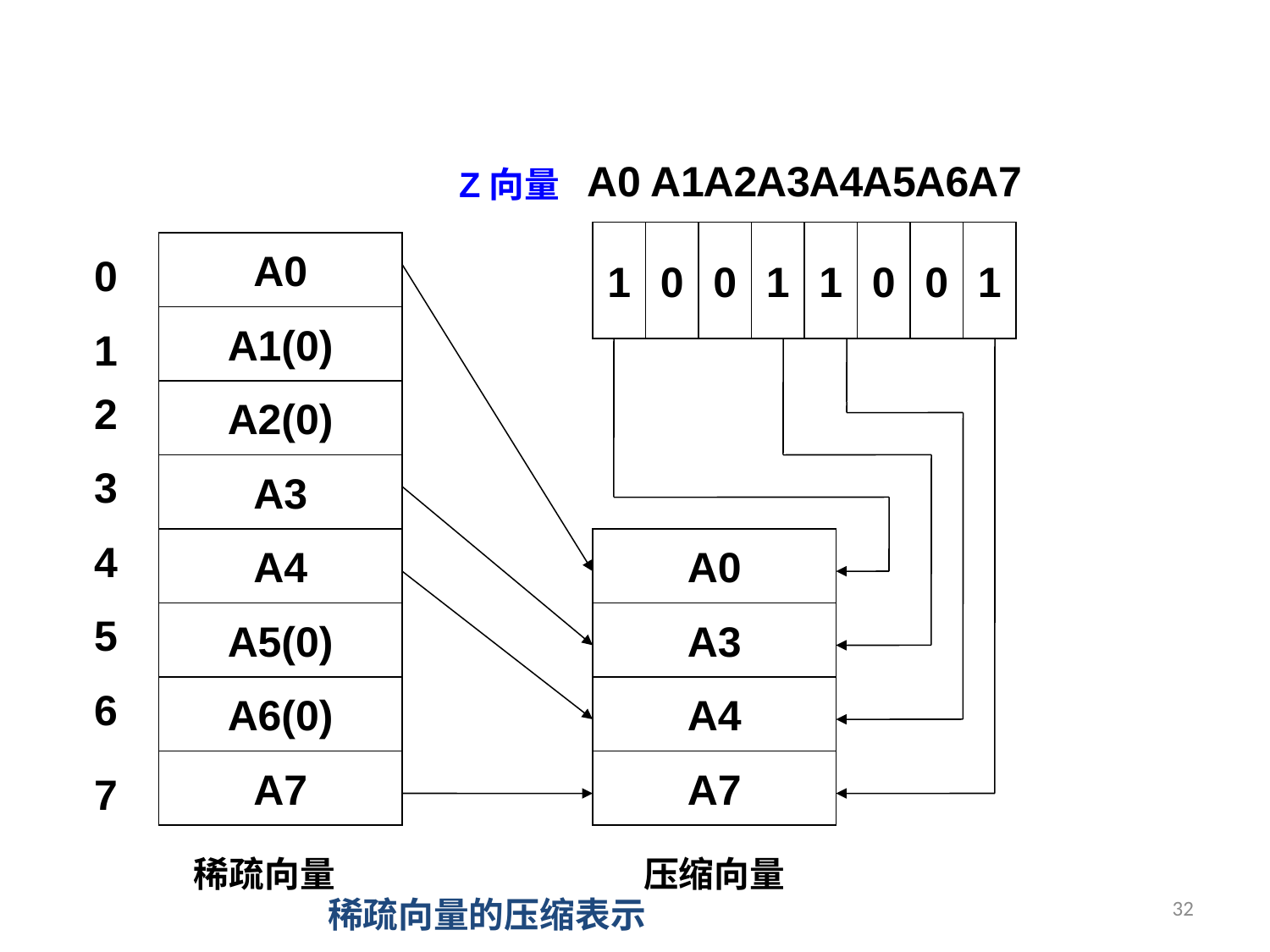

A0
A1
A2
A3
A4
A5
A6
A7
Z向量
1
0
0
1
1
0
0
1
A0
0

A1(0)
1

2
A2(0)

3
A3

4
A4
A0

5
A5(0)
A3

6
A6(0)
A4

A7
A7
7

稀疏向量
压缩向量
32
稀疏向量的压缩表示